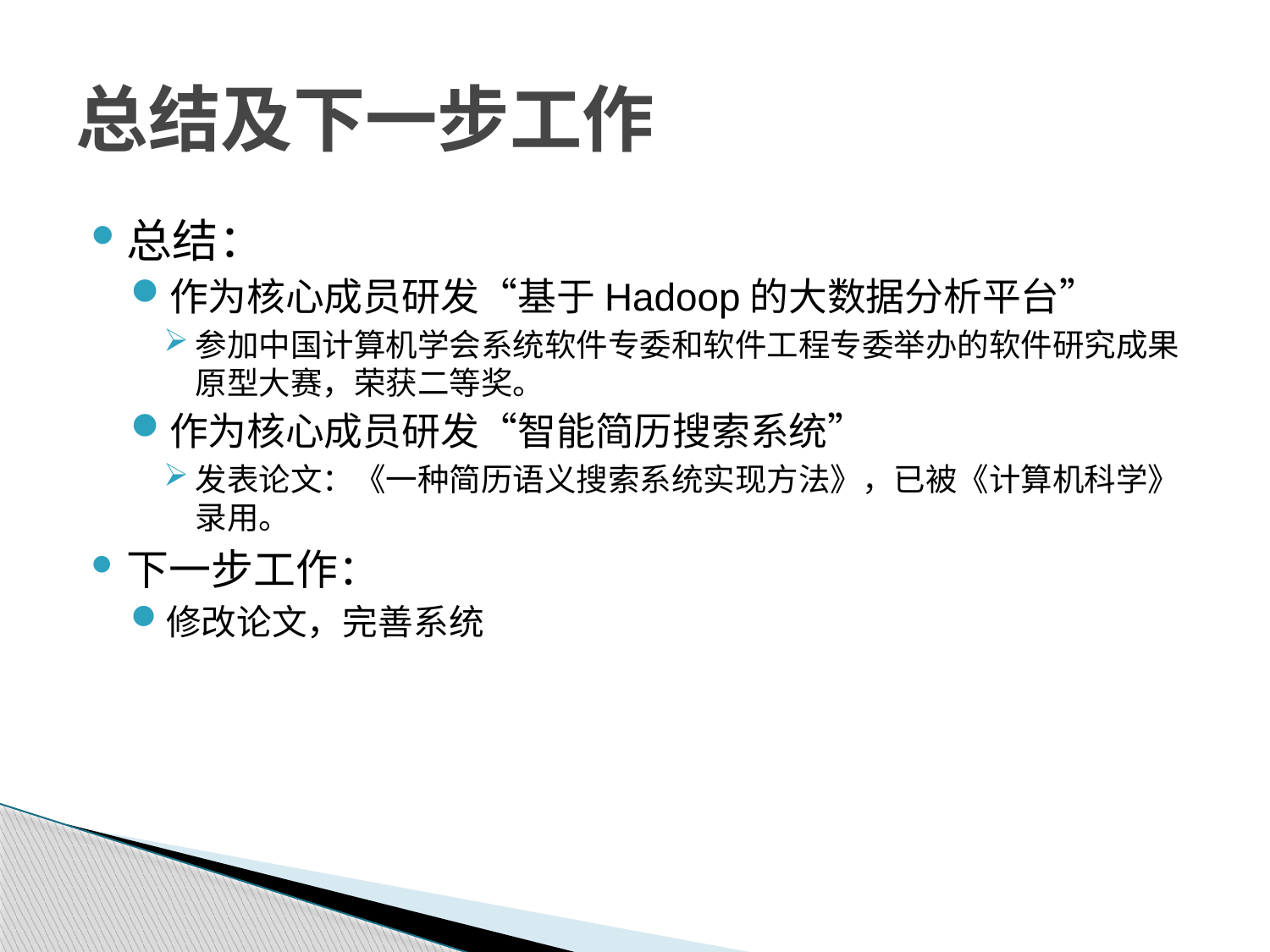

# 总结及下一步工作
总结：
作为核心成员研发“基于Hadoop的大数据分析平台”
参加中国计算机学会系统软件专委和软件工程专委举办的软件研究成果原型大赛，荣获二等奖。
作为核心成员研发“智能简历搜索系统”
发表论文：《一种简历语义搜索系统实现方法》，已被《计算机科学》录用。
下一步工作：
修改论文，完善系统